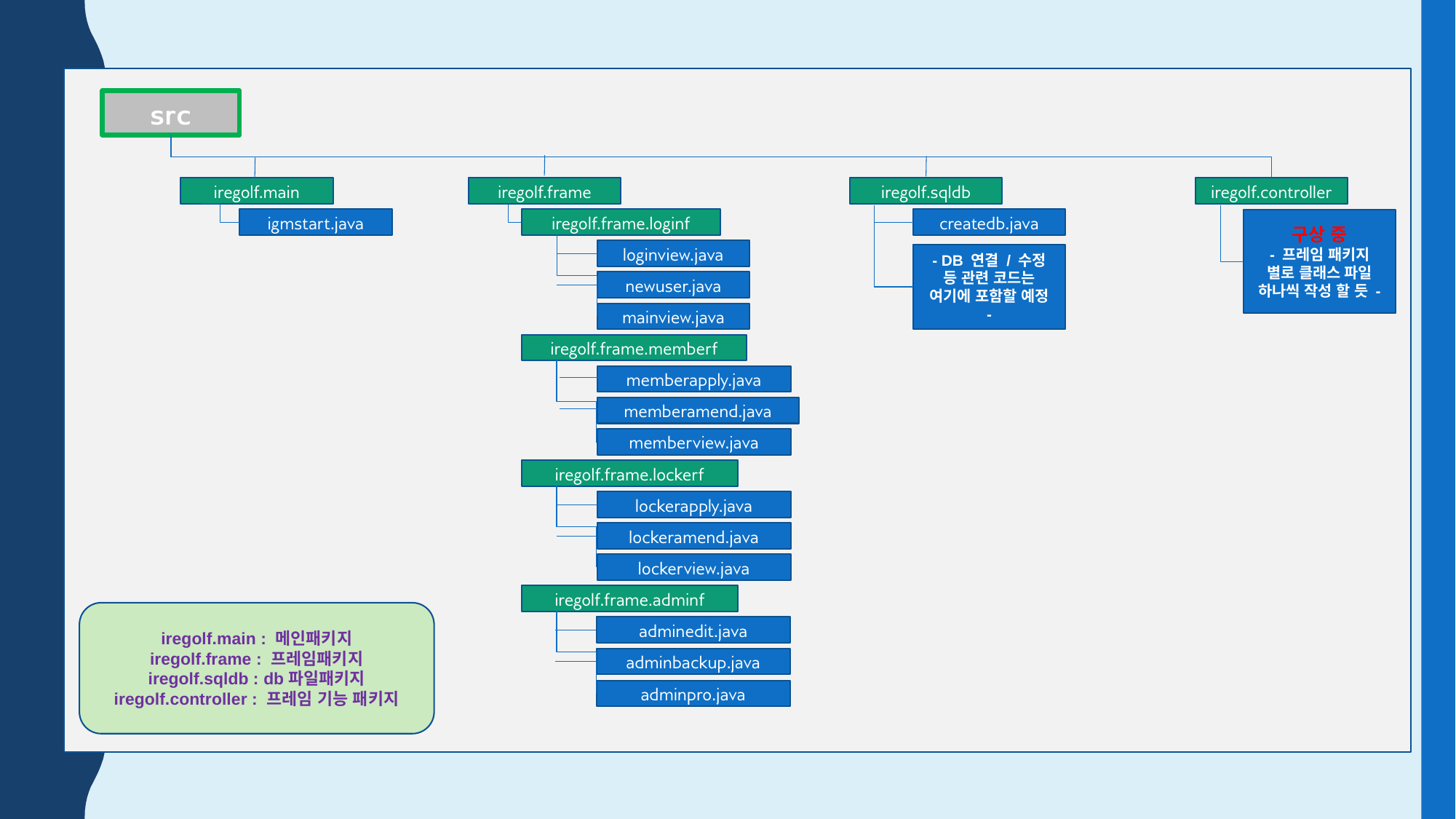

src
iregolf.main
igmstart.java
iregolf.frame
iregolf.frame.loginf
loginview.java
newuser.java
mainview.java
iregolf.frame.memberf
memberapply.java
memberamend.java
memberview.java
iregolf.frame.lockerf
lockerapply.java
lockeramend.java
lockerview.java
iregolf.frame.adminf
adminedit.java
adminbackup.java
adminpro.java
iregolf.sqldb
iregolf.controller
createdb.java
구상 중
- 프레임 패키지 별로 클래스 파일 하나씩 작성 할 듯 -
- DB 연결 / 수정 등 관련 코드는 여기에 포함할 예정 -
iregolf.main : 메인패키지
iregolf.frame : 프레임패키지
iregolf.sqldb : db파일패키지
iregolf.controller : 프레임 기능 패키지